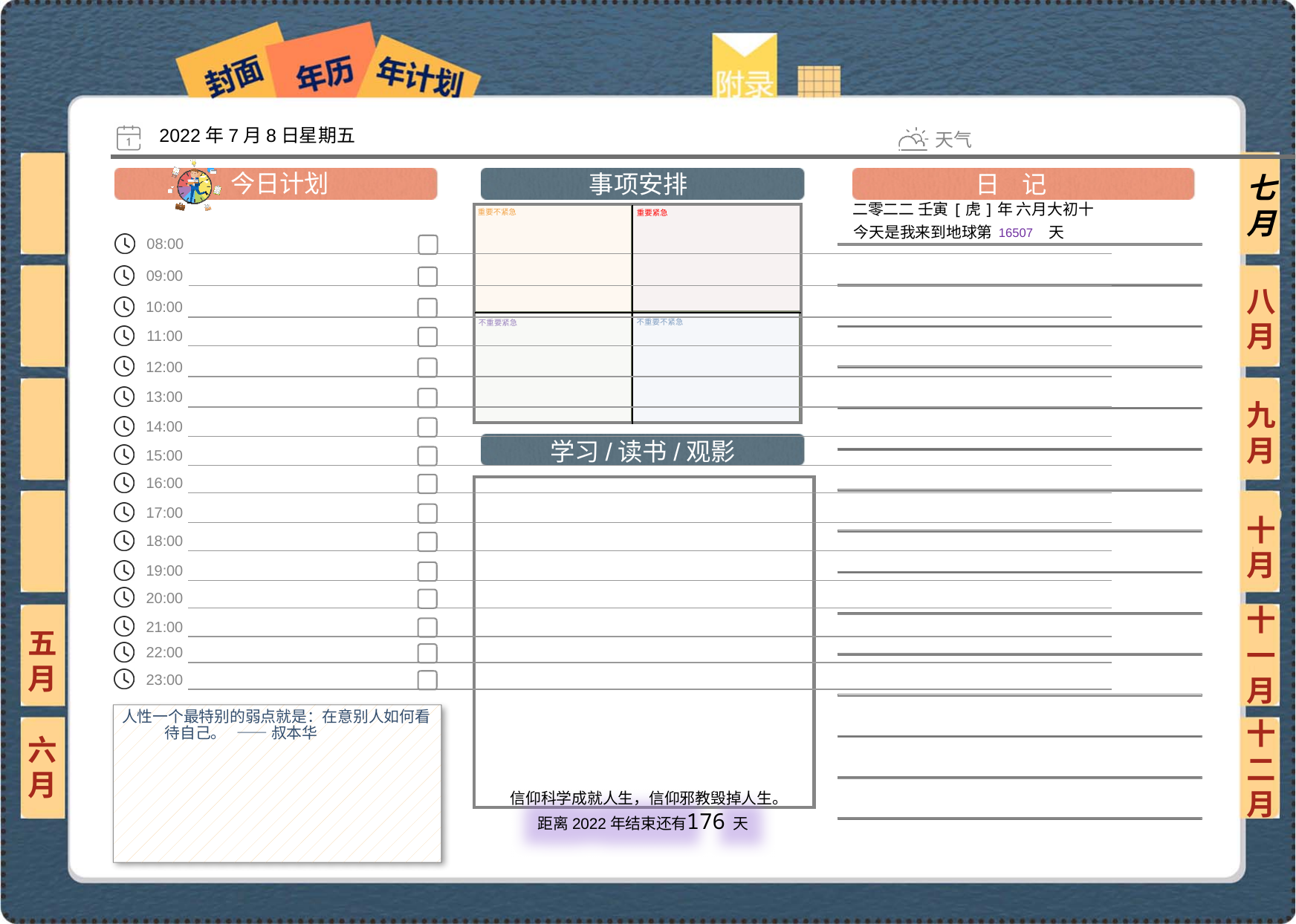

2022年7月8日星期五
七月
二零二二 壬寅[虎]年 六月大初十
16507
八月
九月
十月
十一月
五月
人性一个最特别的弱点就是：在意别人如何看待自己。   —— 叔本华

六月
十二月
176
 信仰科学成就人生，信仰邪教毁掉人生。